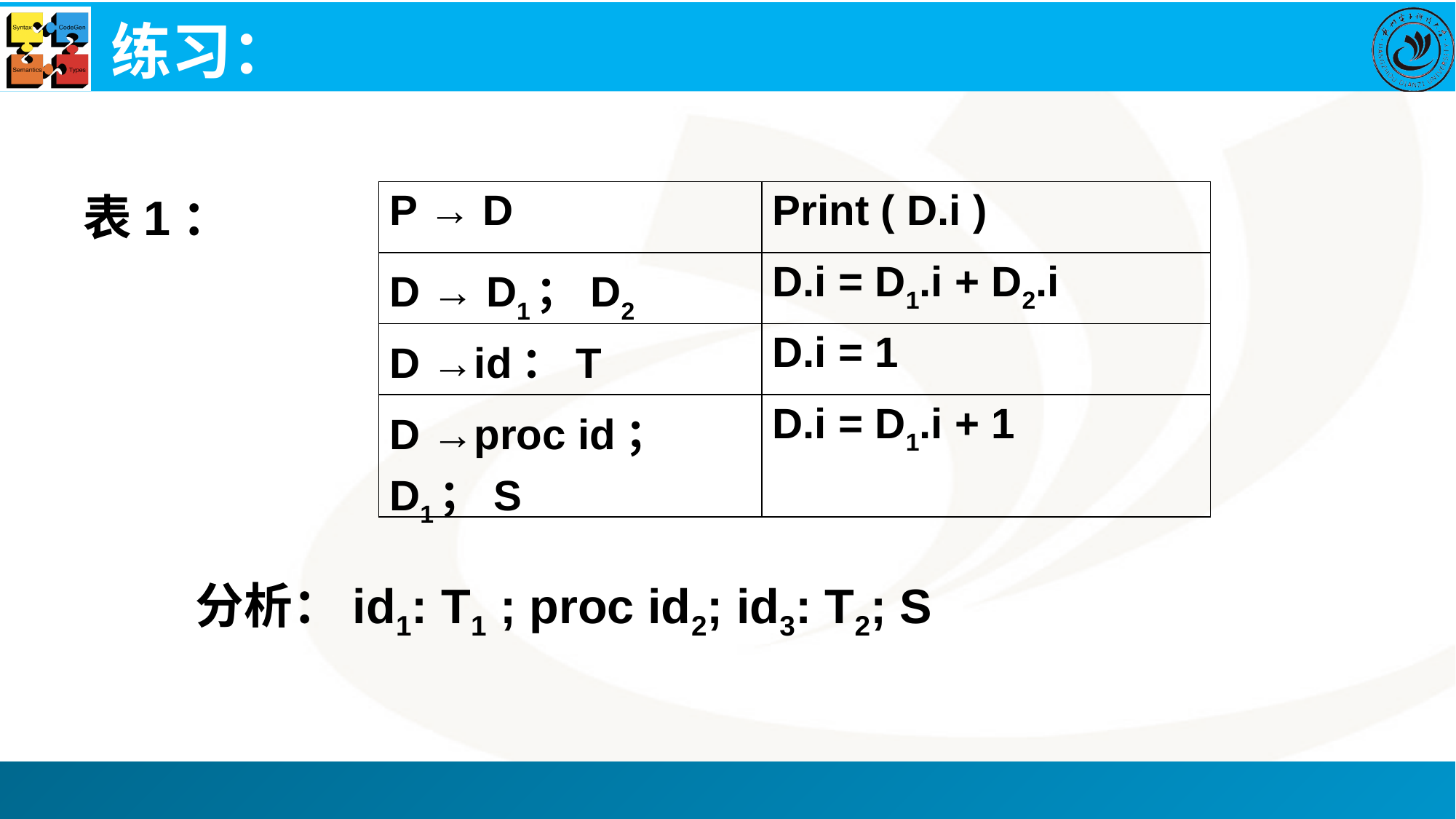

# 练习：
表1：
| P → D | Print ( D.i ) |
| --- | --- |
| D → D1；D2 | D.i = D1.i + D2.i |
| D →id：T | D.i = 1 |
| D →proc id；D1；S | D.i = D1.i + 1 |
分析：id1: T1 ; proc id2; id3: T2; S
53